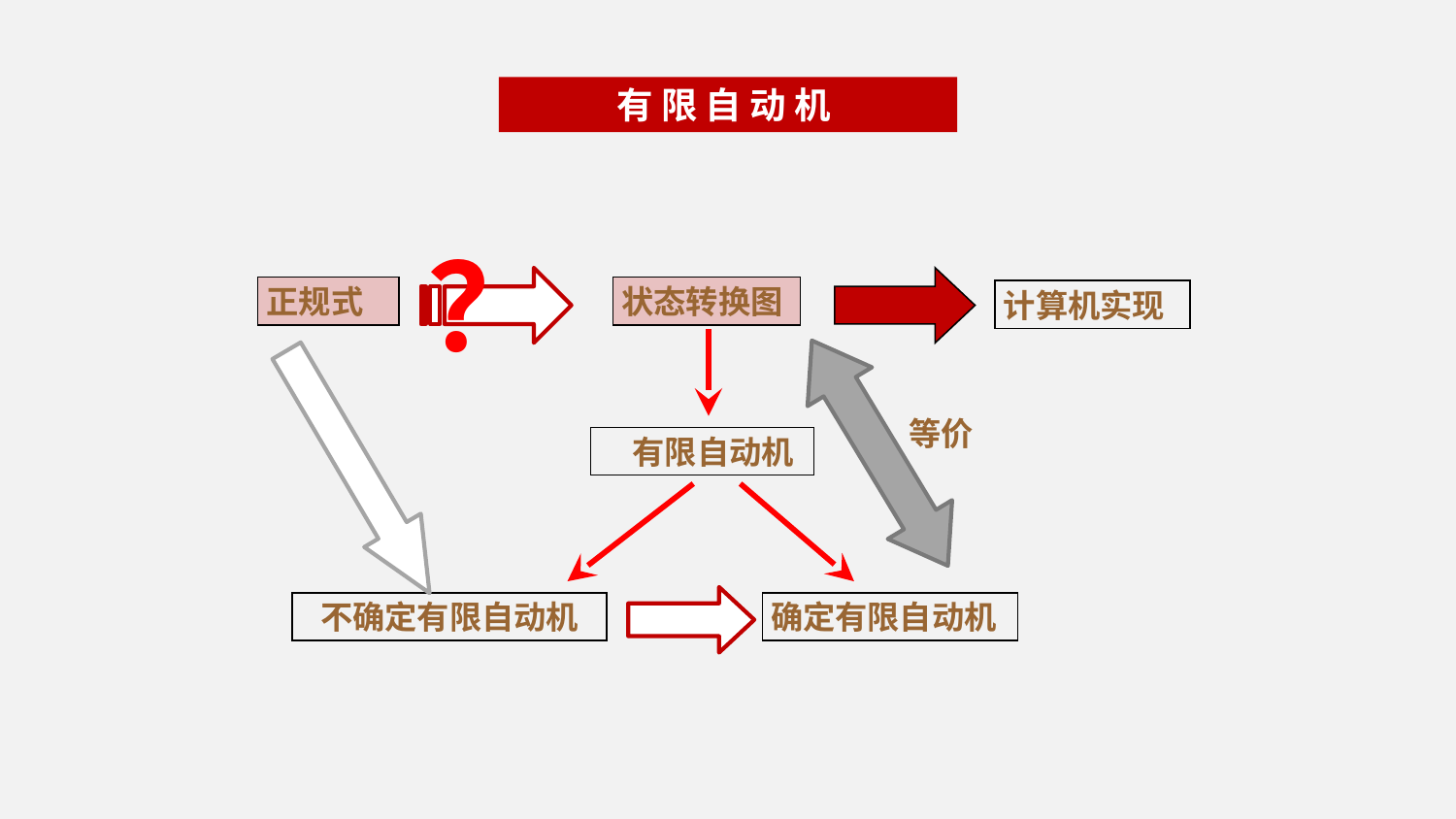

有 限 自 动 机
？

正规式
状态转换图
计算机实现

等价
  有限自动机

不确定有限自动机
确定有限自动机